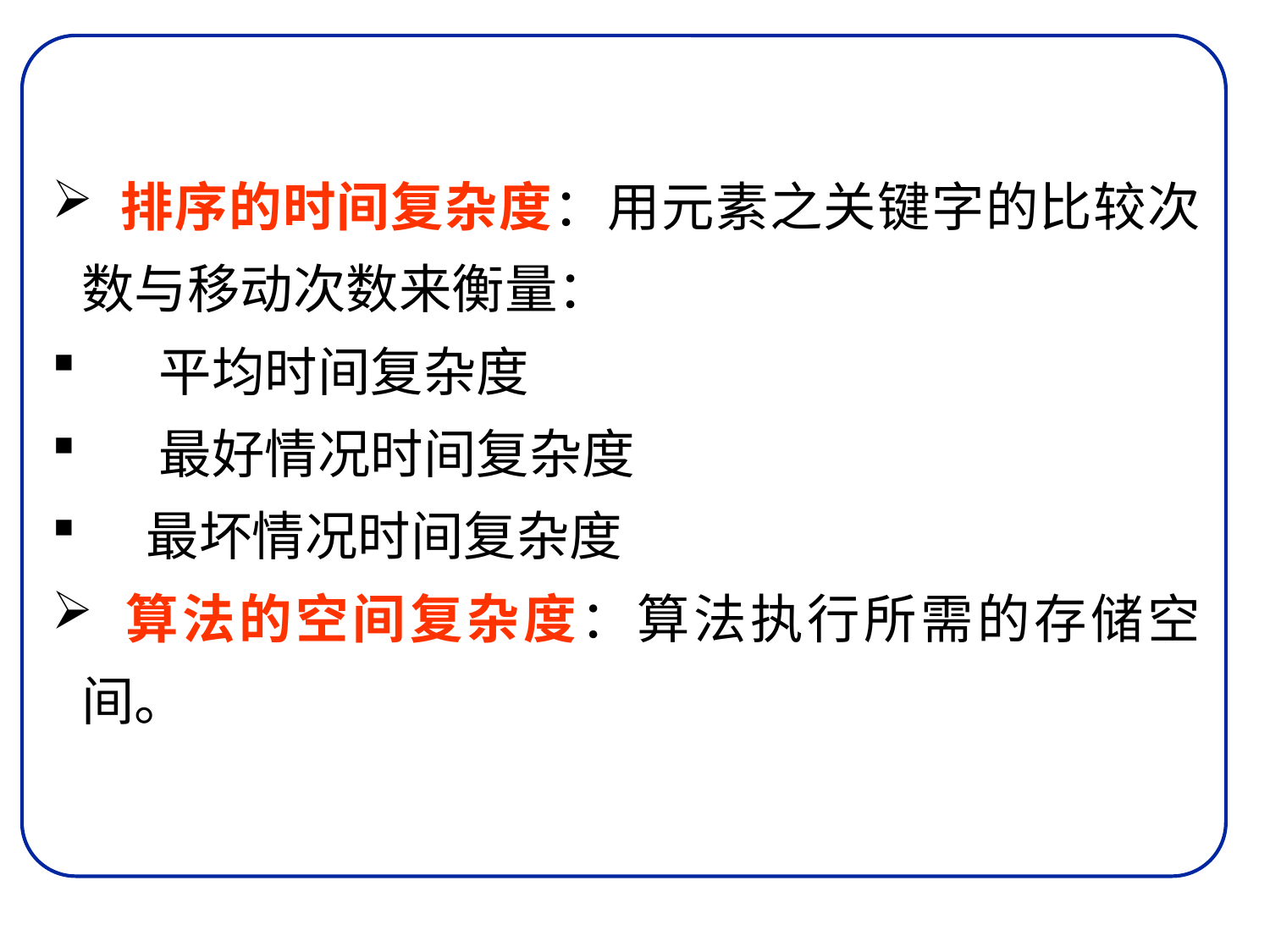

排序的时间复杂度：用元素之关键字的比较次数与移动次数来衡量：
 　平均时间复杂度
 　最好情况时间复杂度
　 最坏情况时间复杂度
 算法的空间复杂度：算法执行所需的存储空间。